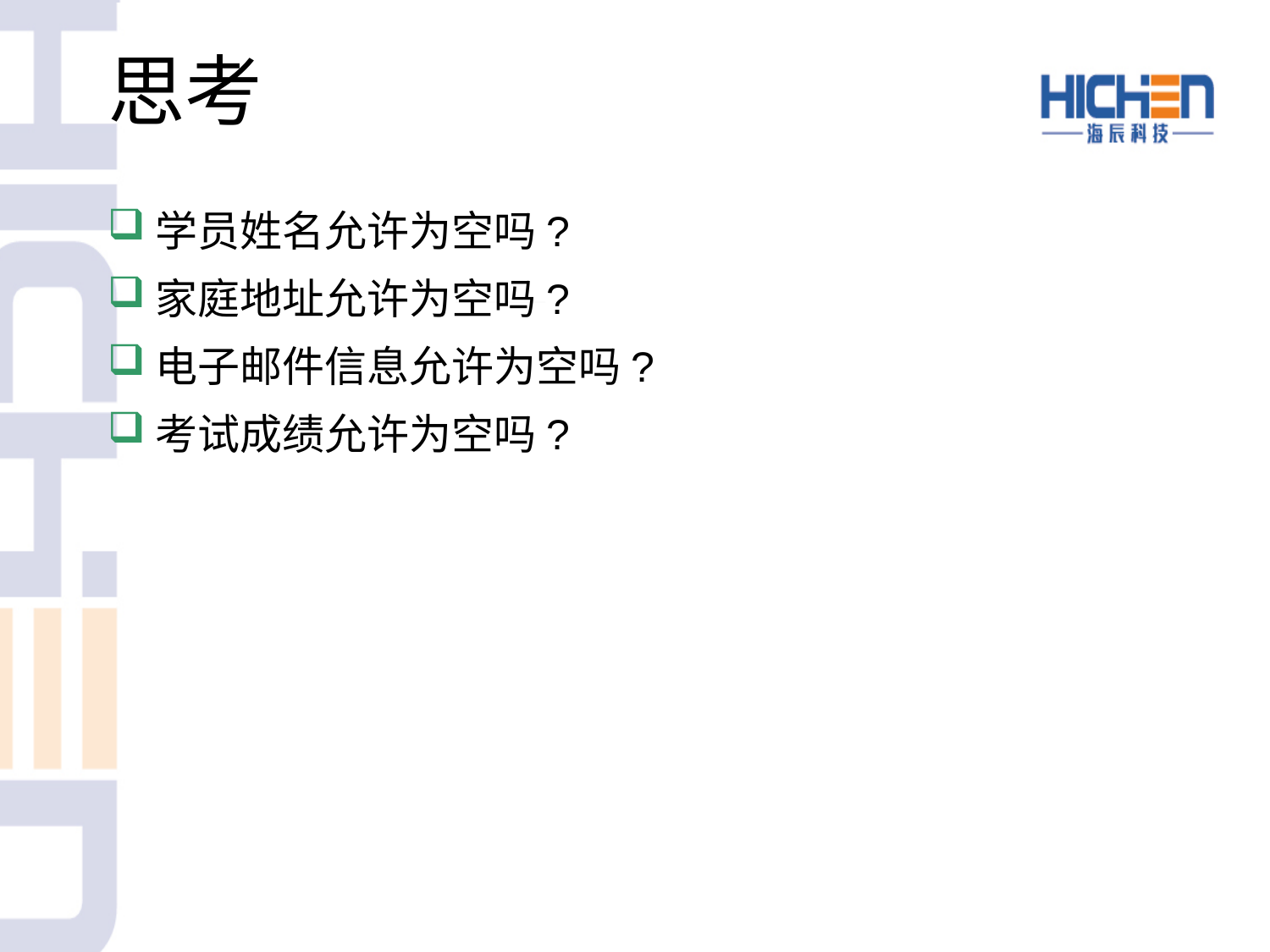

# 思考
学员姓名允许为空吗?
家庭地址允许为空吗?
电子邮件信息允许为空吗?
考试成绩允许为空吗?